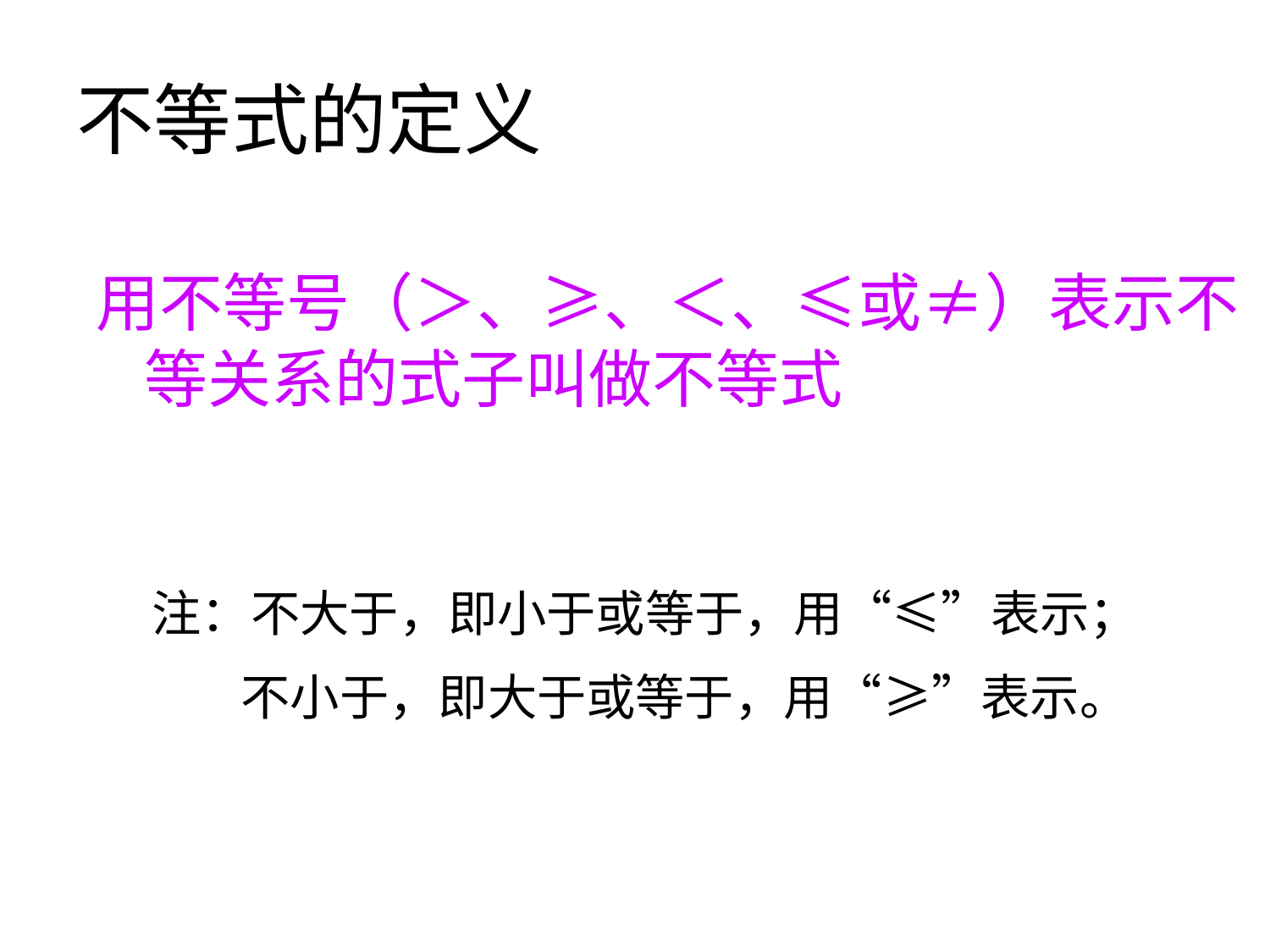

# 不等式的定义
用不等号（＞、≥、＜、≤或≠）表示不等关系的式子叫做不等式
注：不大于，即小于或等于，用“≤”表示；
       不小于，即大于或等于，用“≥”表示。